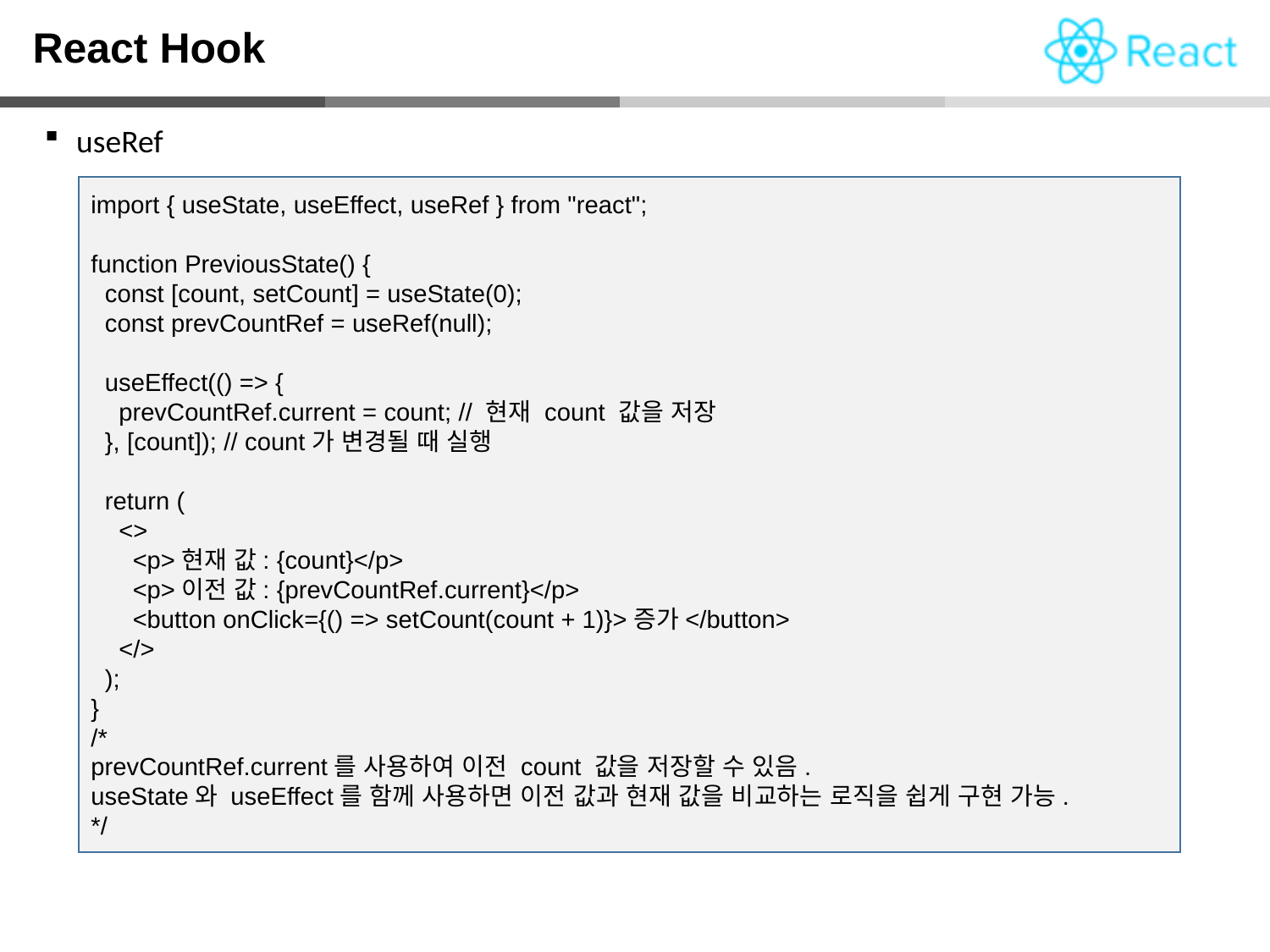

React Hook
useRef

import { useState, useEffect, useRef } from "react";

function PreviousState() {
  const [count, setCount] = useState(0);
  const prevCountRef = useRef(null);

  useEffect(() => {
    prevCountRef.current = count; // 현재 count 값을 저장
  }, [count]); // count가 변경될 때 실행

  return (
    <>
      <p>현재 값: {count}</p>
      <p>이전 값: {prevCountRef.current}</p>
      <button onClick={() => setCount(count + 1)}>증가</button>
    </>
  );
}
/*
prevCountRef.current를 사용하여 이전 count 값을 저장할 수 있음.
useState와 useEffect를 함께 사용하면 이전 값과 현재 값을 비교하는 로직을 쉽게 구현 가능.
*/